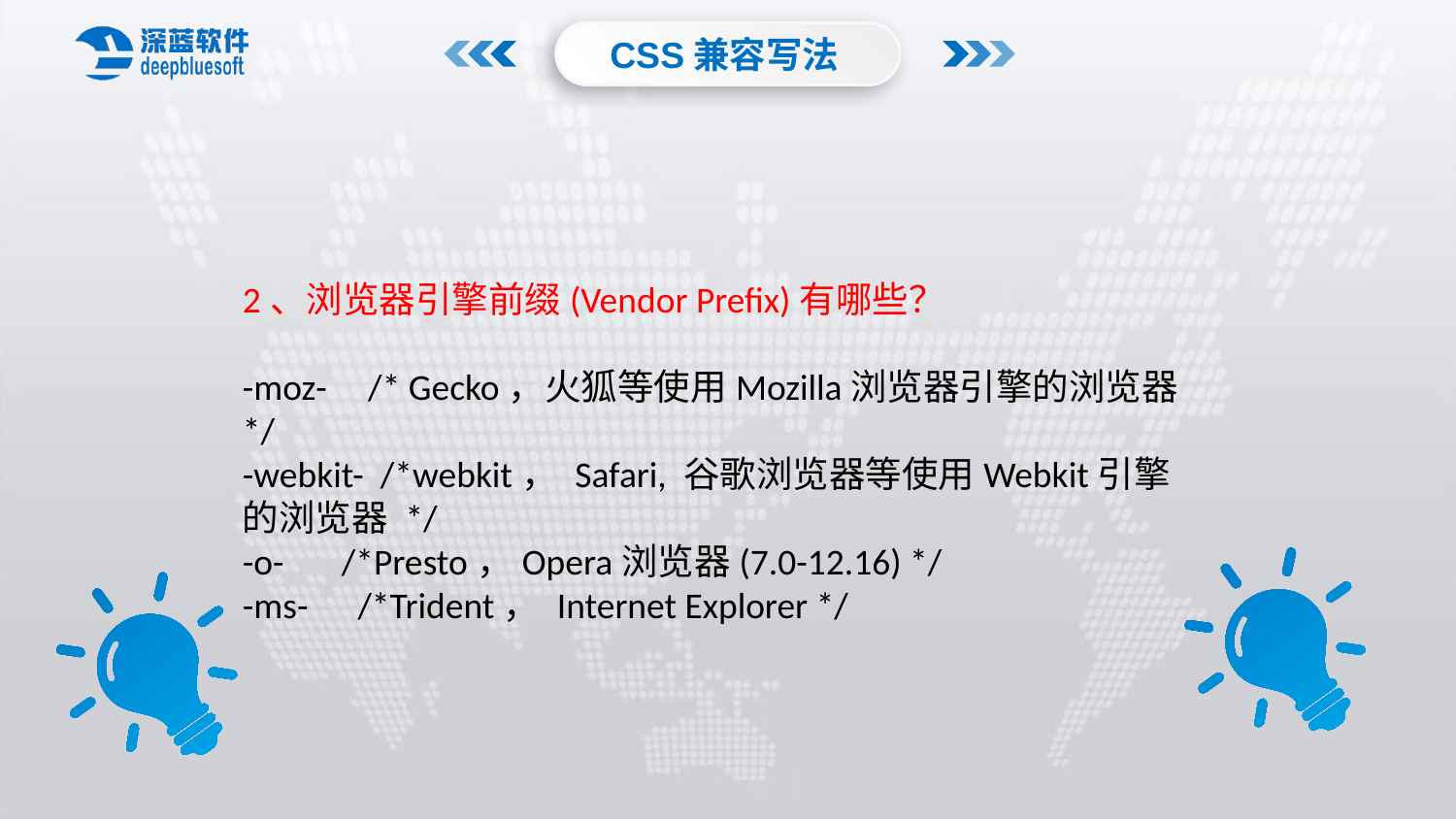

CSS兼容写法

2、浏览器引擎前缀(Vendor Prefix)有哪些？

-moz-     /* Gecko，火狐等使用Mozilla浏览器引擎的浏览器 */
-webkit-  /*webkit， Safari, 谷歌浏览器等使用Webkit引擎的浏览器 */
-o-       /*Presto，Opera浏览器(7.0-12.16) */
-ms-      /*Trident， Internet Explorer */